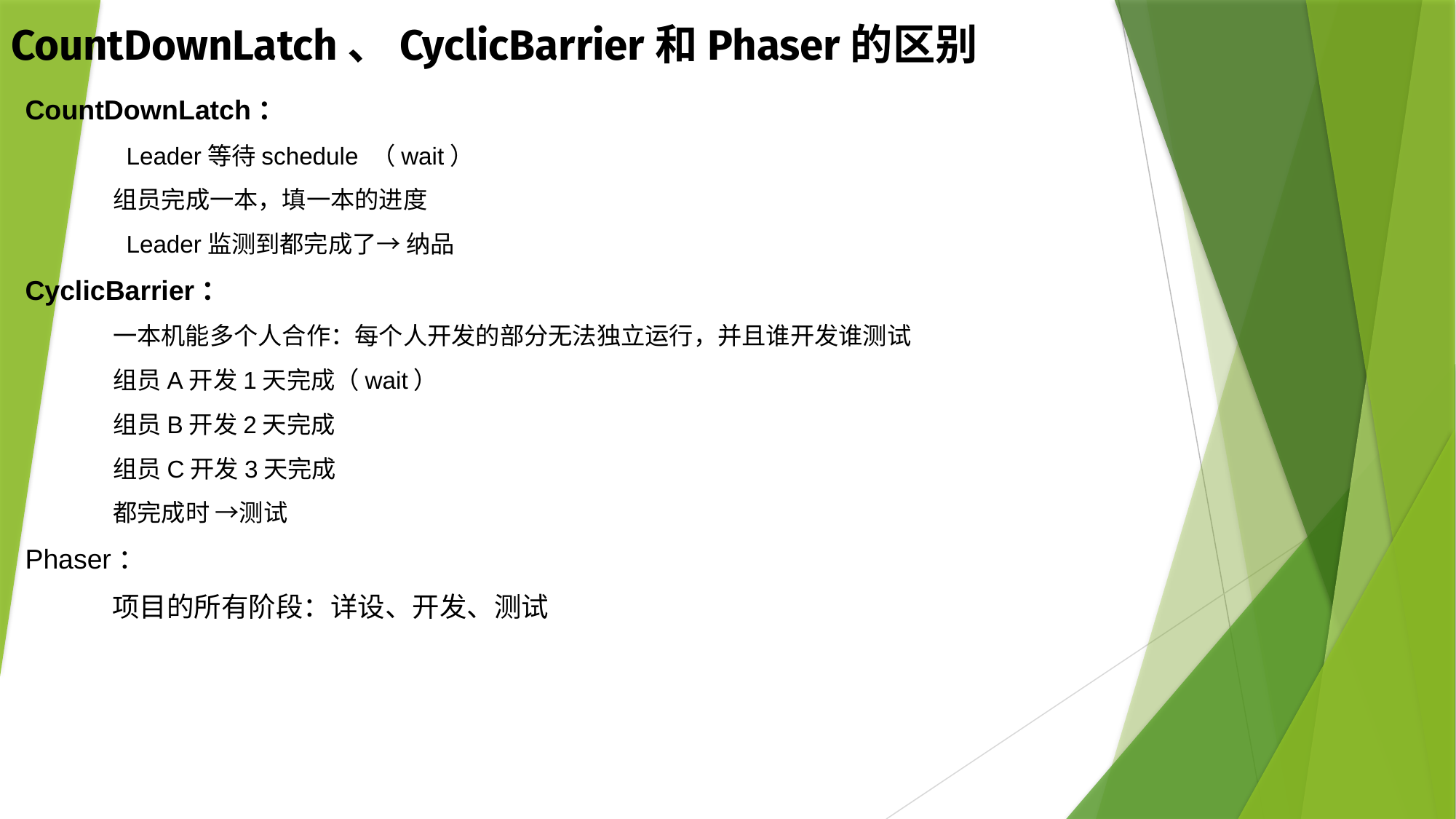

# CountDownLatch、CyclicBarrier和Phaser的区别
CountDownLatch：
               Leader等待schedule （wait）
               组员完成一本，填一本的进度
               Leader监测到都完成了→ 纳品
CyclicBarrier：
               一本机能多个人合作：每个人开发的部分无法独立运行，并且谁开发谁测试
               组员A开发1天完成（wait）
               组员B开发2天完成
               组员C开发3天完成
               都完成时 →测试
Phaser：
             项目的所有阶段：详设、开发、测试